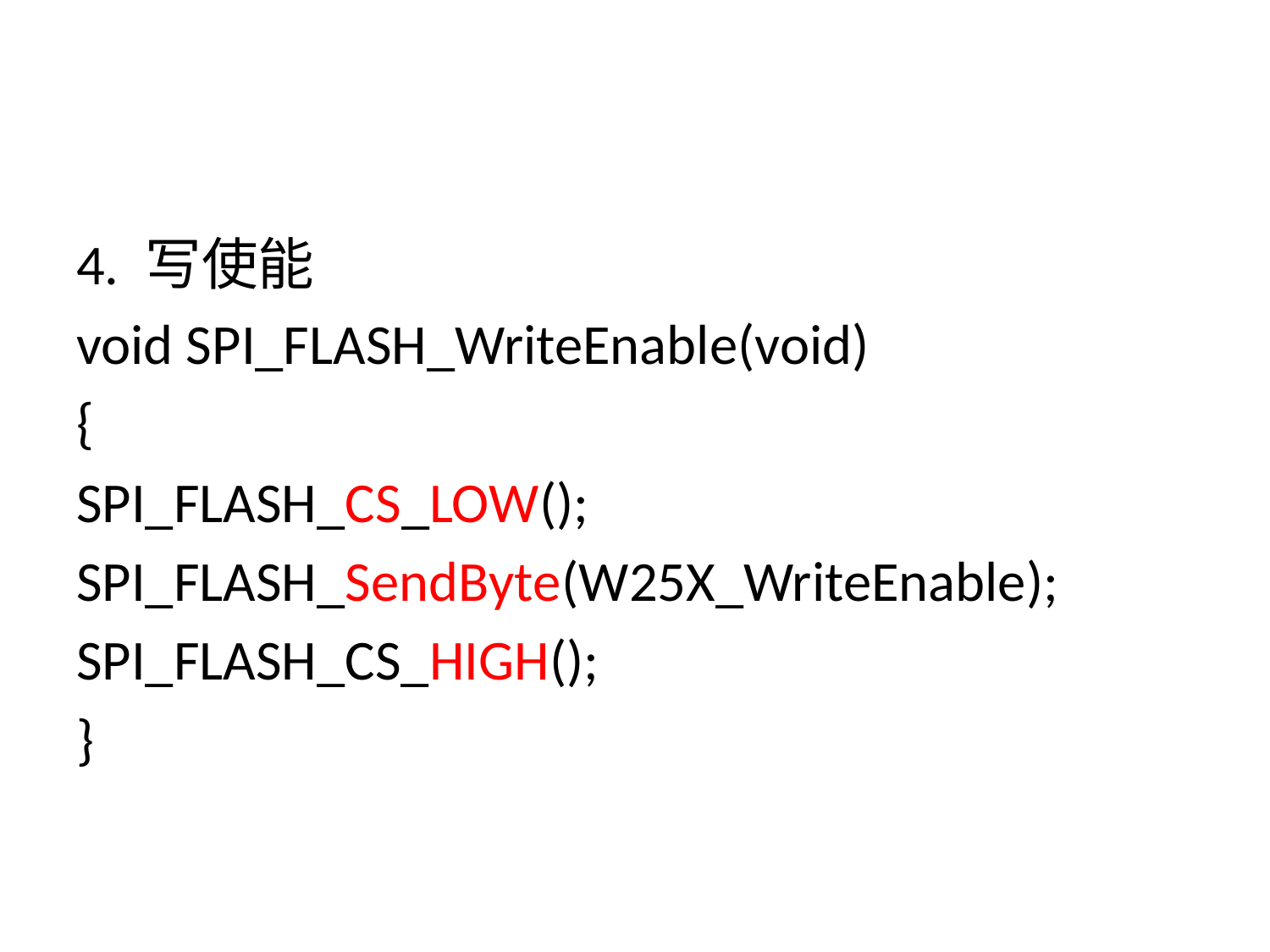

#
4. 写使能
void SPI_FLASH_WriteEnable(void)
{
SPI_FLASH_CS_LOW();
SPI_FLASH_SendByte(W25X_WriteEnable);
SPI_FLASH_CS_HIGH();
}